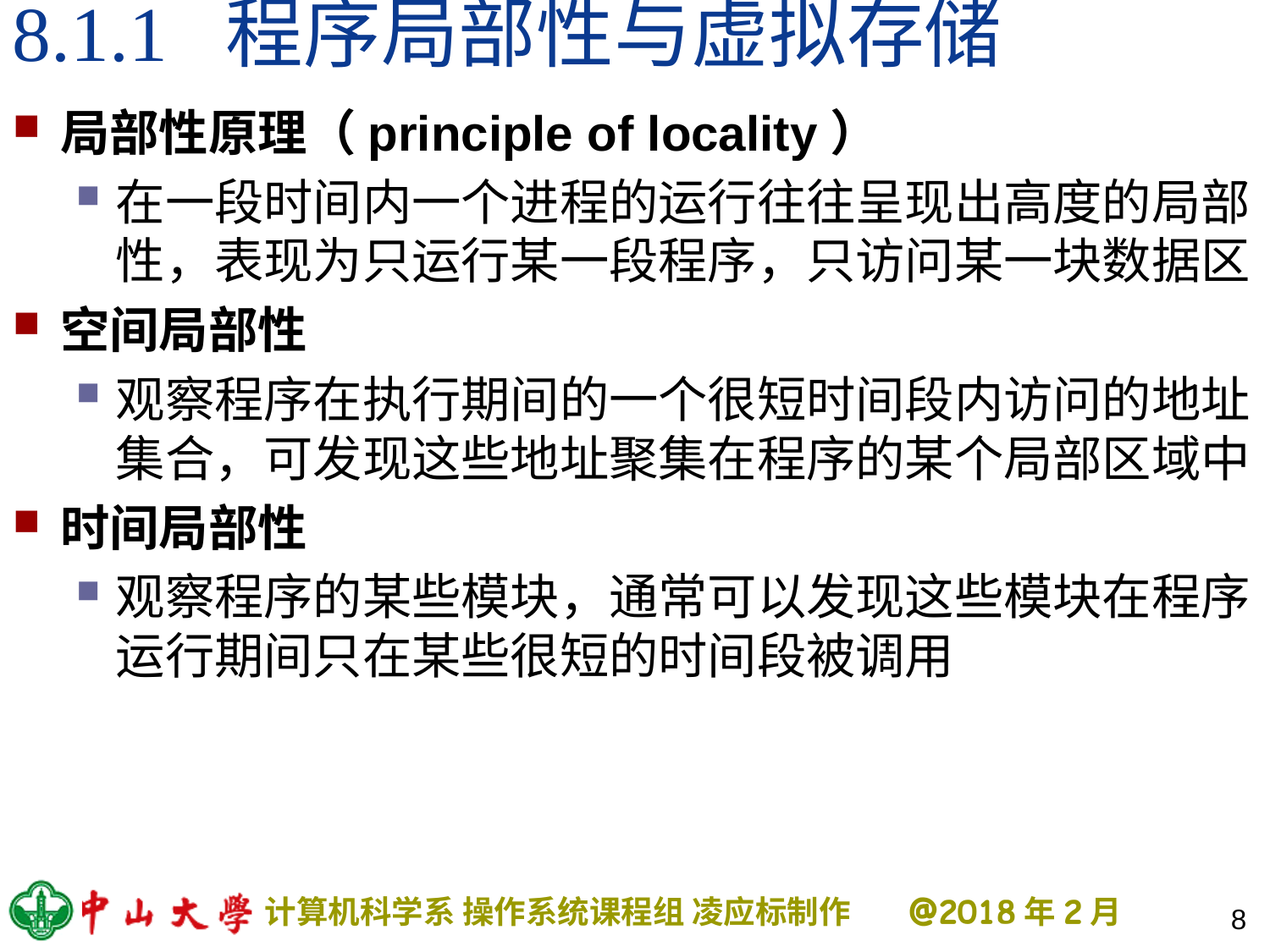

# 8.1.1  程序局部性与虚拟存储
局部性原理（principle of locality）
在一段时间内一个进程的运行往往呈现出高度的局部性，表现为只运行某一段程序，只访问某一块数据区
空间局部性
观察程序在执行期间的一个很短时间段内访问的地址集合，可发现这些地址聚集在程序的某个局部区域中
时间局部性
观察程序的某些模块，通常可以发现这些模块在程序运行期间只在某些很短的时间段被调用
8